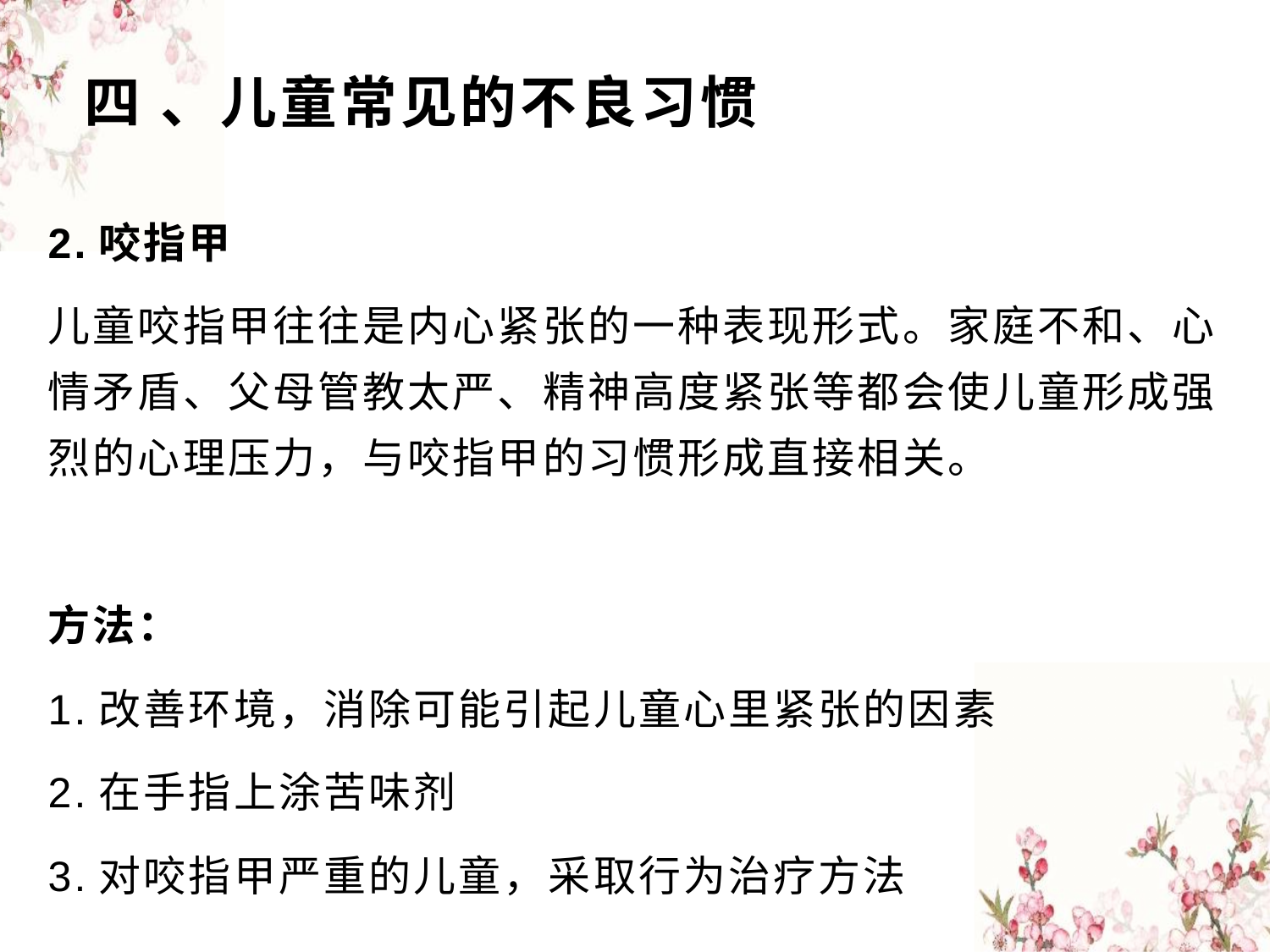

# 四 、儿童常见的不良习惯
2.咬指甲
儿童咬指甲往往是内心紧张的一种表现形式。家庭不和、心情矛盾、父母管教太严、精神高度紧张等都会使儿童形成强烈的心理压力，与咬指甲的习惯形成直接相关。

方法：
1.改善环境，消除可能引起儿童心里紧张的因素
2.在手指上涂苦味剂
3.对咬指甲严重的儿童，采取行为治疗方法